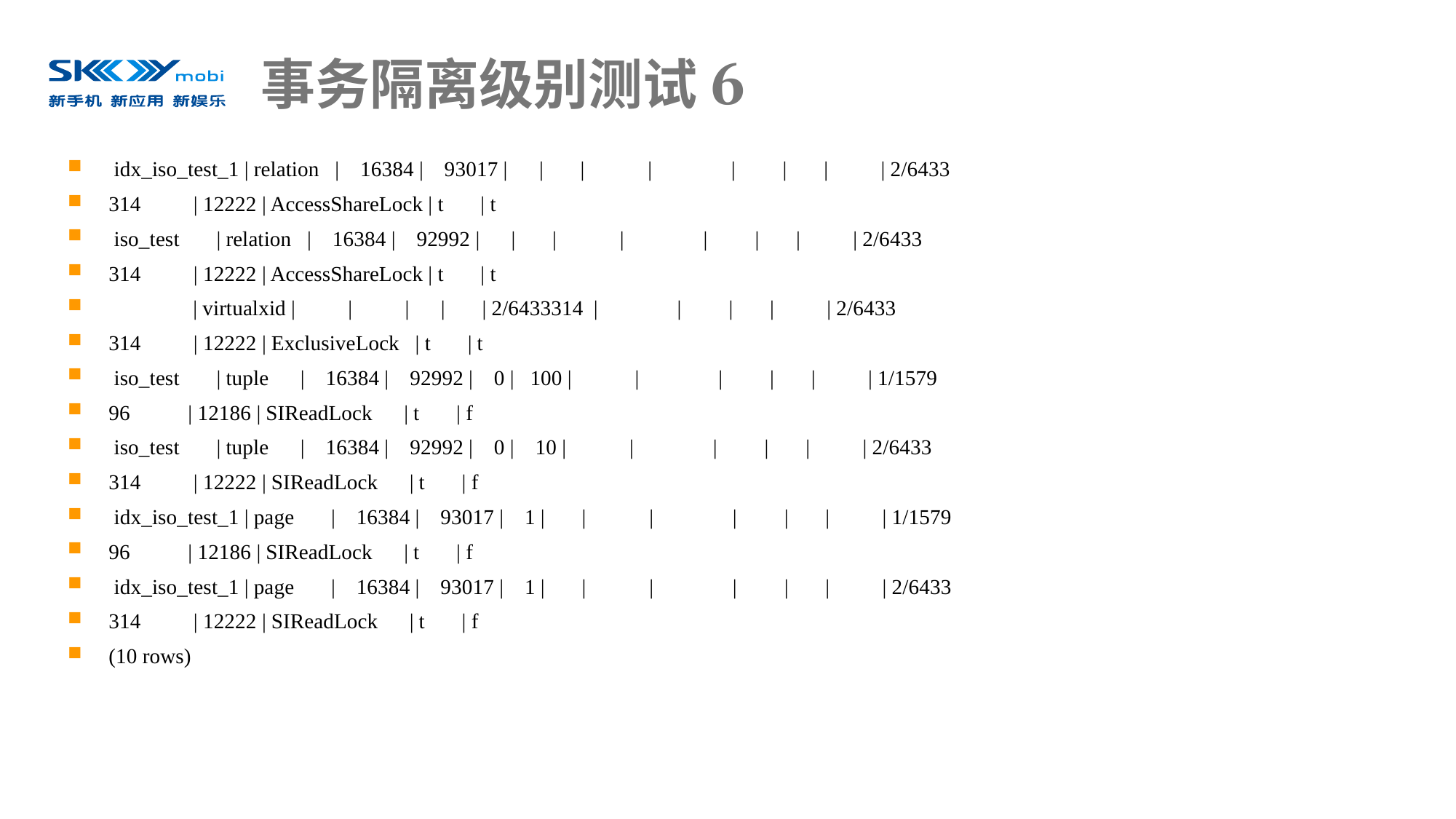

# 事务隔离级别测试6
 idx_iso_test_1 | relation   |    16384 |    93017 |      |       |            |               |         |       |          | 2/6433
314          | 12222 | AccessShareLock | t       | t
 iso_test       | relation   |    16384 |    92992 |      |       |            |               |         |       |          | 2/6433
314          | 12222 | AccessShareLock | t       | t
                | virtualxid |          |          |      |       | 2/6433314  |               |         |       |          | 2/6433
314          | 12222 | ExclusiveLock   | t       | t
 iso_test       | tuple      |    16384 |    92992 |    0 |   100 |            |               |         |       |          | 1/1579
96           | 12186 | SIReadLock      | t       | f
 iso_test       | tuple      |    16384 |    92992 |    0 |    10 |            |               |         |       |          | 2/6433
314          | 12222 | SIReadLock      | t       | f
 idx_iso_test_1 | page       |    16384 |    93017 |    1 |       |            |               |         |       |          | 1/1579
96           | 12186 | SIReadLock      | t       | f
 idx_iso_test_1 | page       |    16384 |    93017 |    1 |       |            |               |         |       |          | 2/6433
314          | 12222 | SIReadLock      | t       | f
(10 rows)